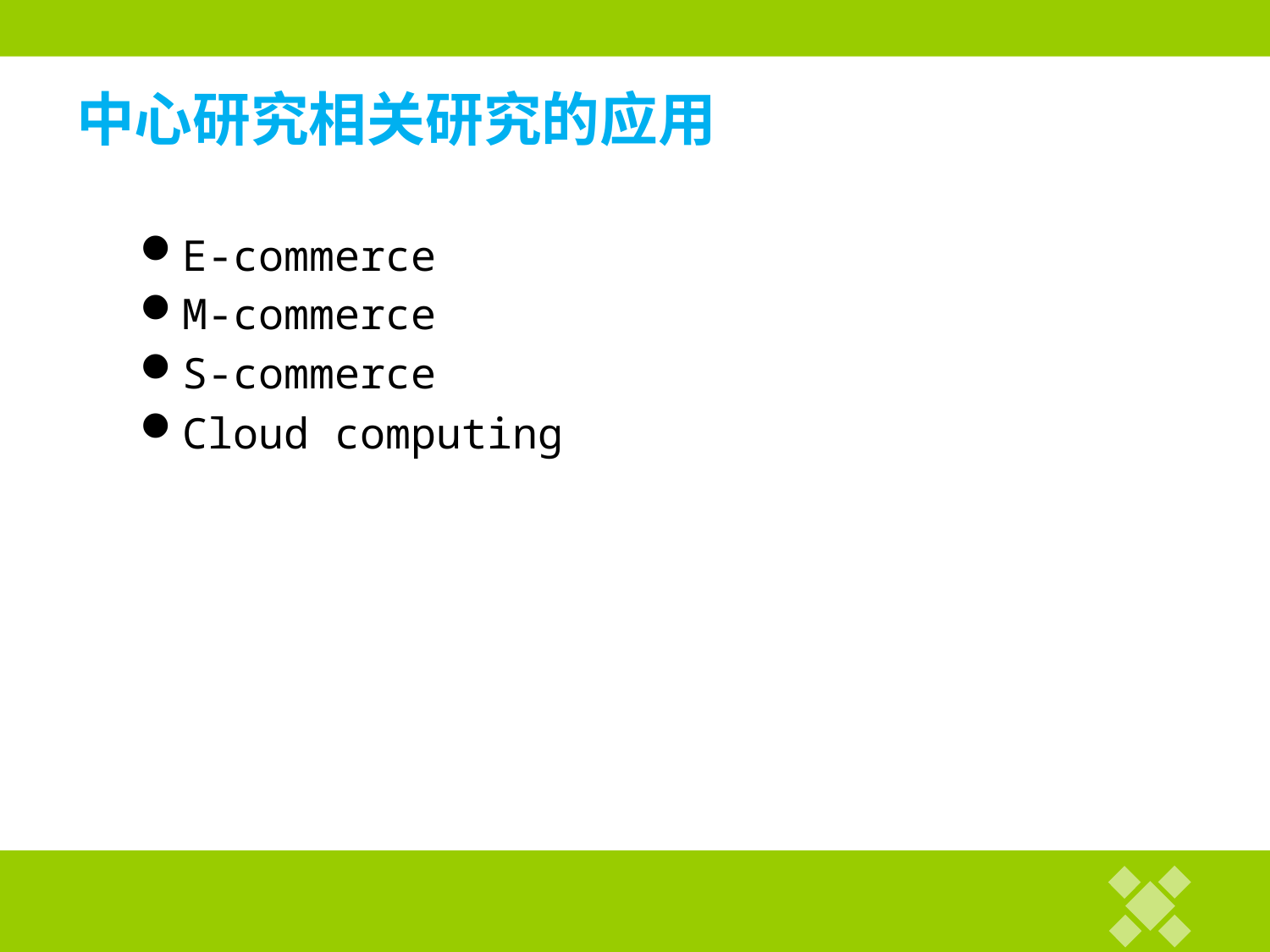

# 中心研究相关研究的应用
E-commerce
M-commerce
S-commerce
Cloud computing